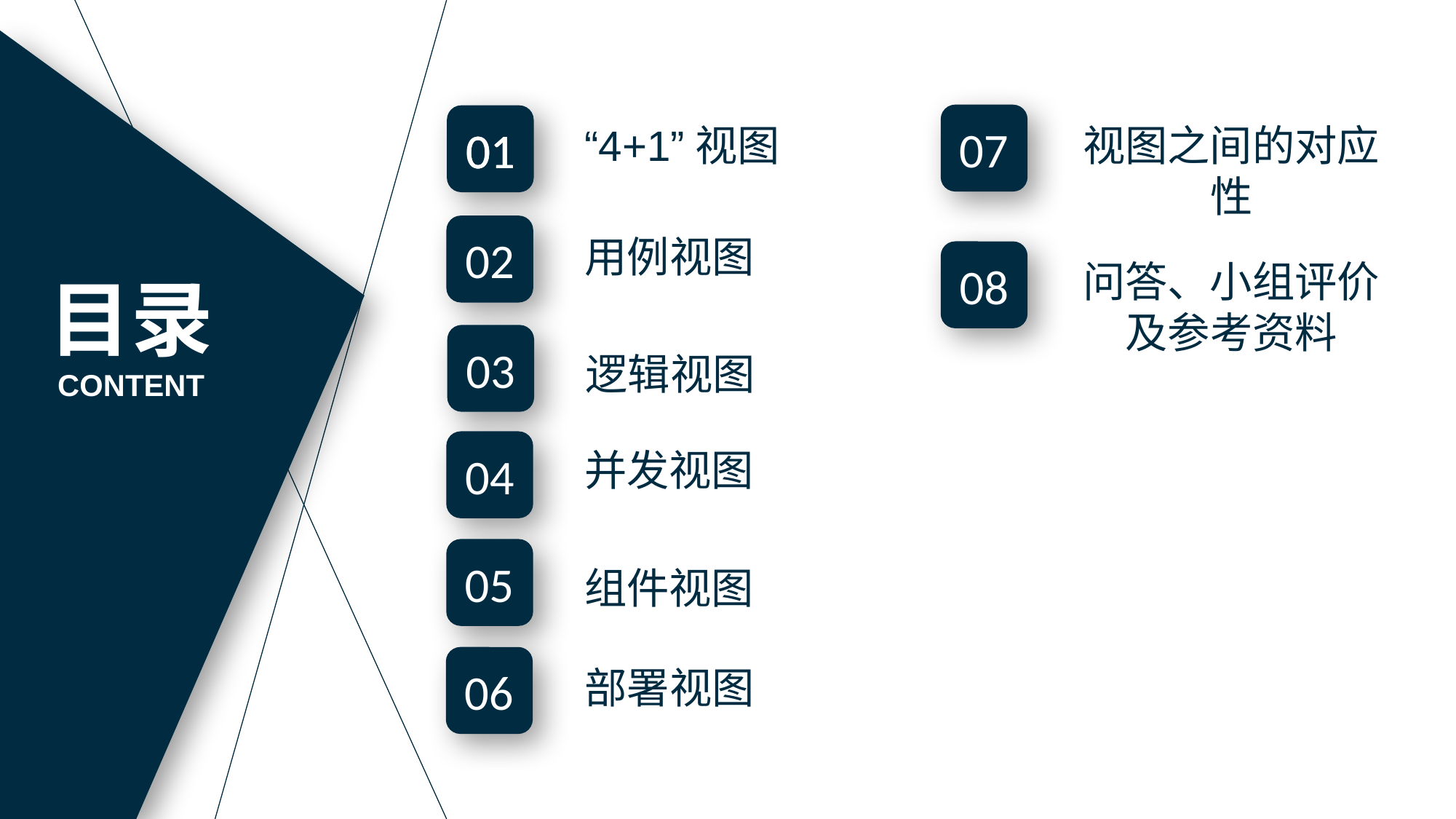

视图之间的对应性
07

“4+1”视图
01
01
01

02
用例视图

问答、小组评价及参考资料
08
目录
CONTENT

03
逻辑视图

并发视图
04

05
组件视图

部署视图
06